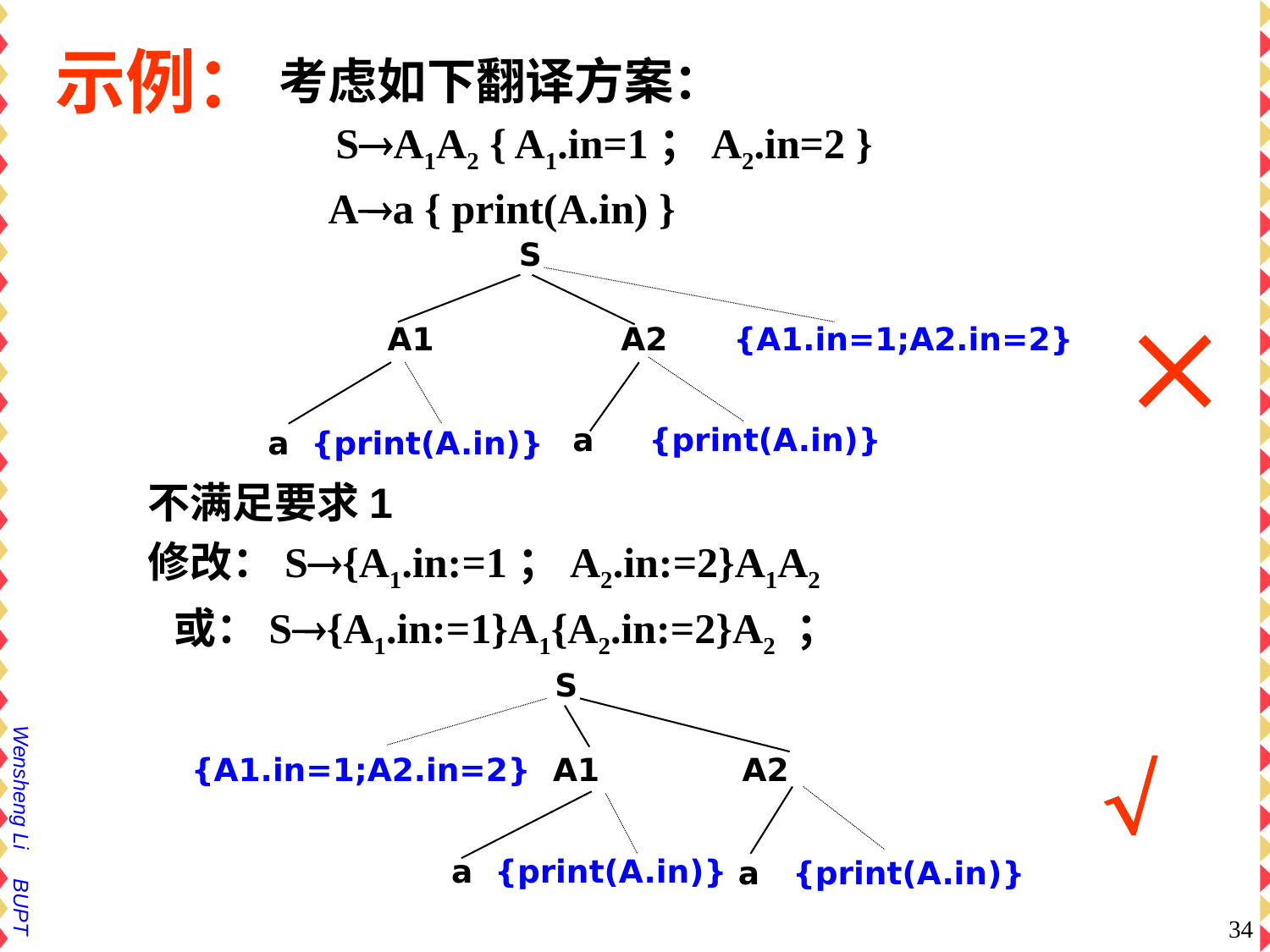

示例：
# 考虑如下翻译方案： S→A1A2 { A1.in=1；A2.in=2 } A→a { print(A.in) }
S

A1                 A2      {A1.in=1;A2.in=2}

a     {print(A.in)}
a  {print(A.in)}
×
不满足要求1
修改：S→{A1.in:=1；A2.in:=2}A1A2
   或：S→{A1.in:=1}A1{A2.in:=2}A2 ；
S

 {A1.in=1;A2.in=2}  A1             A2

a  {print(A.in)}
a   {print(A.in)}
√
34